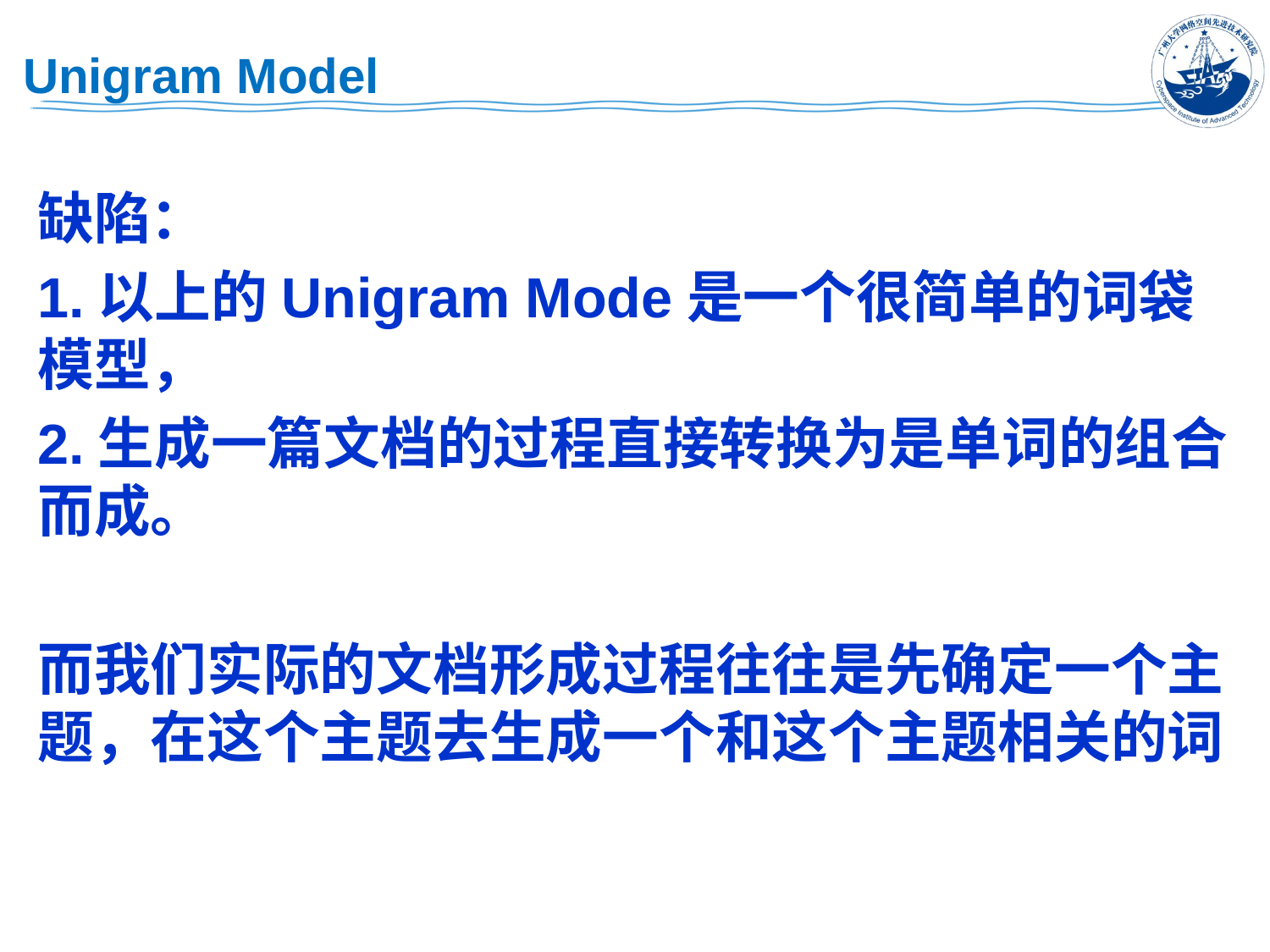

# Unigram Model
缺陷：
1.以上的Unigram Mode是一个很简单的词袋模型，
2.生成一篇文档的过程直接转换为是单词的组合而成。

而我们实际的文档形成过程往往是先确定一个主题，在这个主题去生成一个和这个主题相关的词